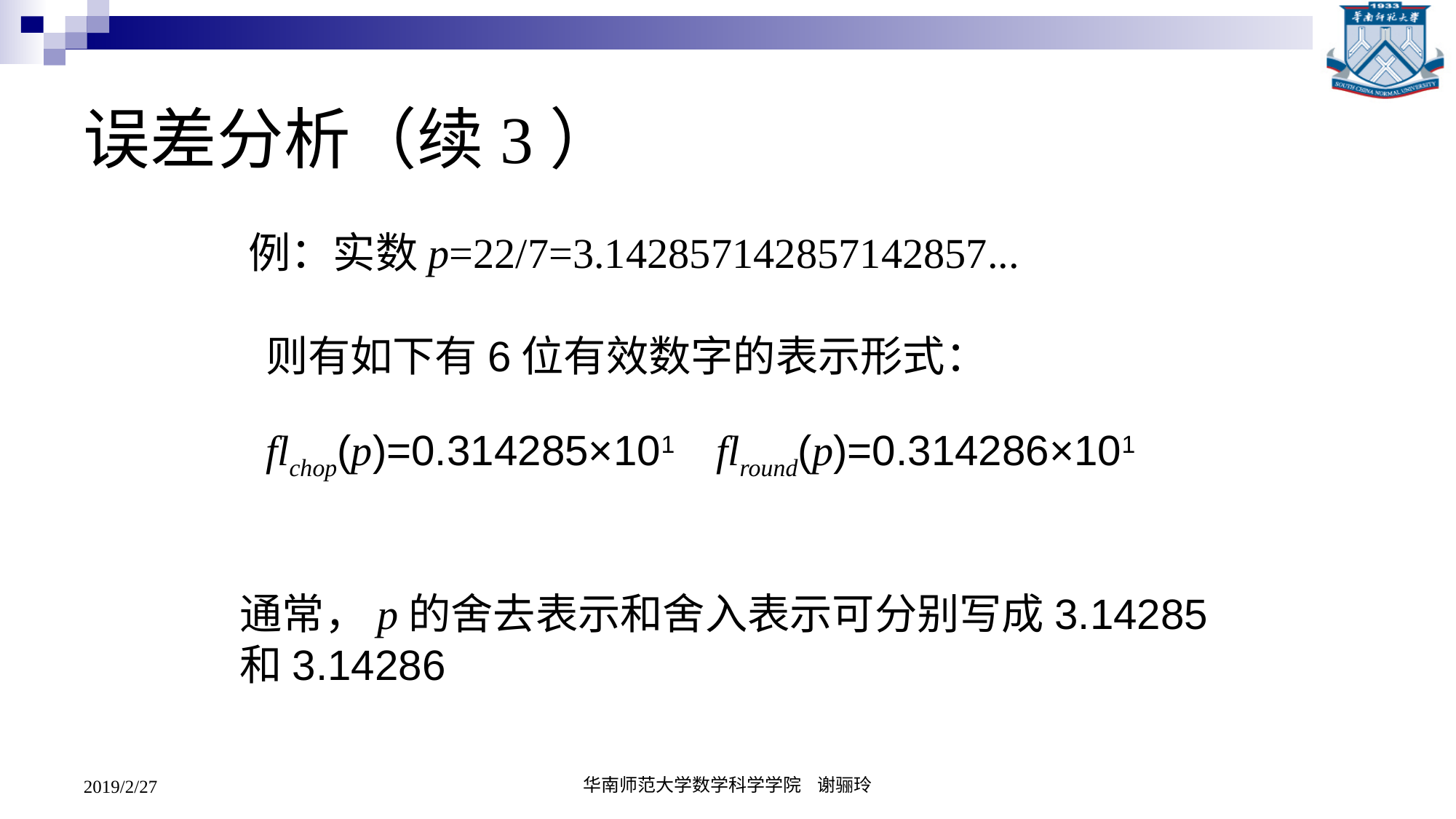

# 误差分析（续3）
例：实数p=22/7=3.142857142857142857...
则有如下有6位有效数字的表示形式：
flchop(p)=0.314285×101      flround(p)=0.314286×101
通常，p的舍去表示和舍入表示可分别写成3.14285和3.14286
2019/2/27
华南师范大学数学科学学院    谢骊玲